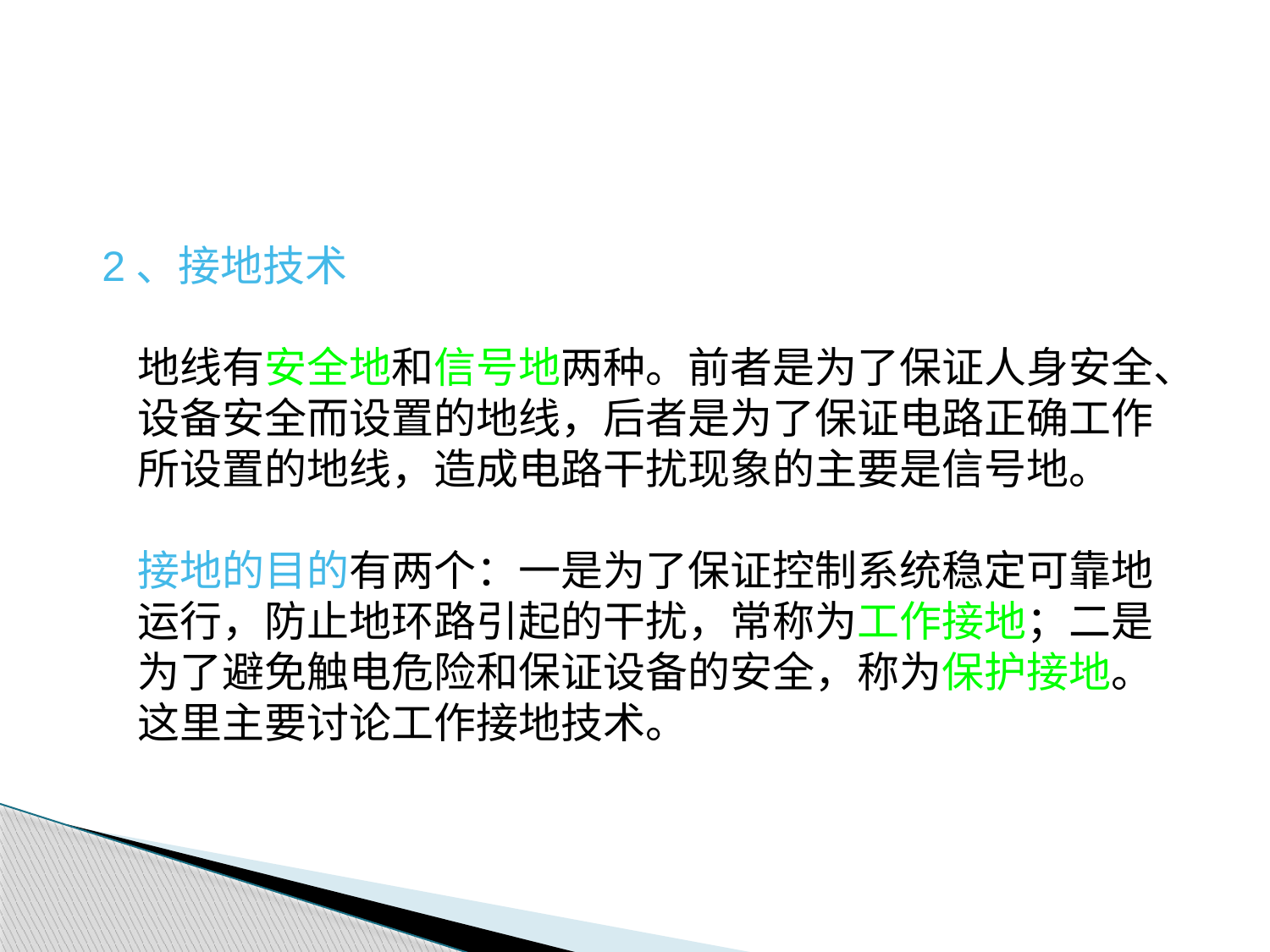

2、接地技术

	地线有安全地和信号地两种。前者是为了保证人身安全、设备安全而设置的地线，后者是为了保证电路正确工作所设置的地线，造成电路干扰现象的主要是信号地。

	接地的目的有两个：一是为了保证控制系统稳定可靠地运行，防止地环路引起的干扰，常称为工作接地；二是为了避免触电危险和保证设备的安全，称为保护接地。这里主要讨论工作接地技术。